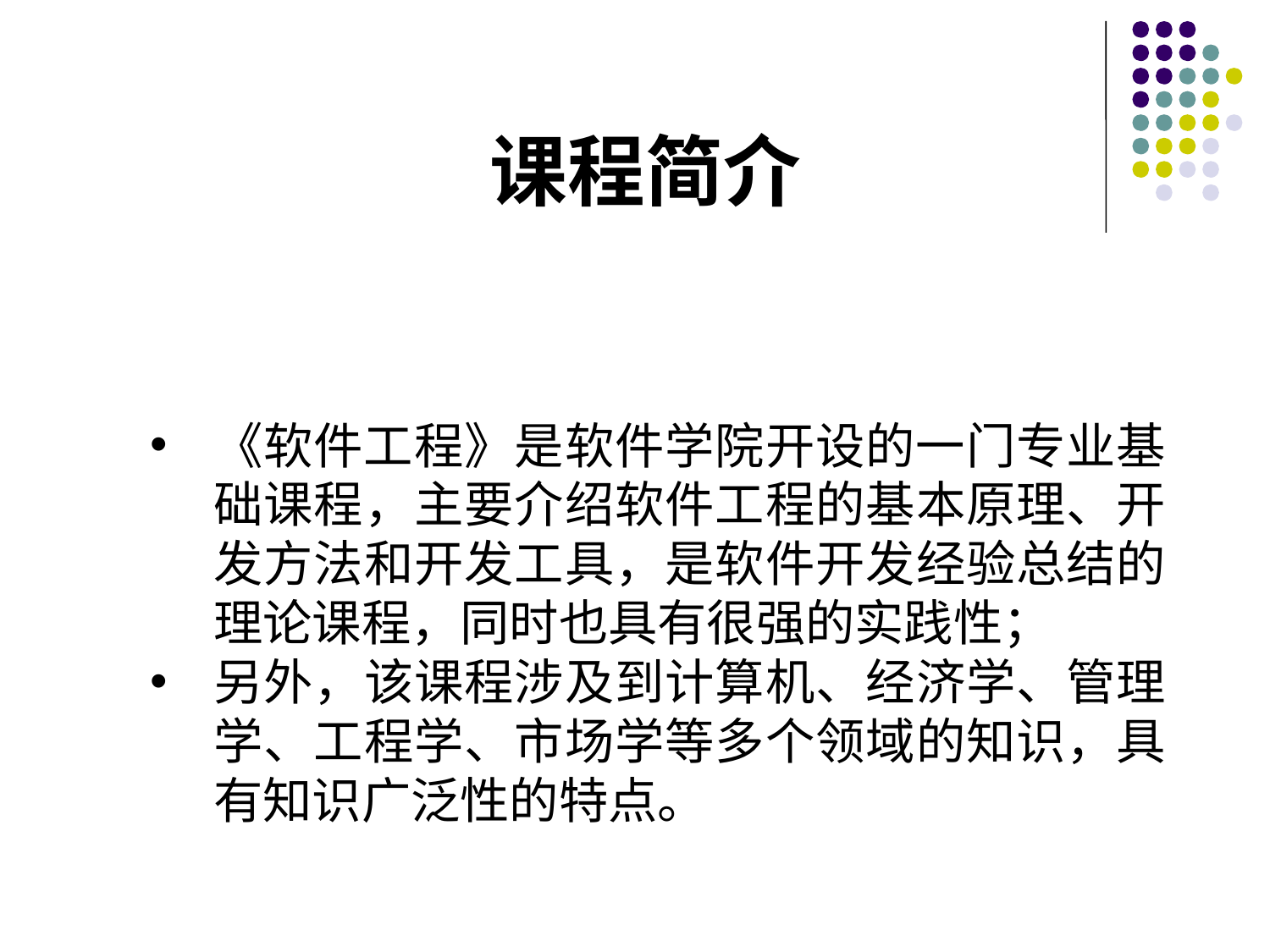

课程简介
《软件工程》是软件学院开设的一门专业基础课程，主要介绍软件工程的基本原理、开发方法和开发工具，是软件开发经验总结的理论课程，同时也具有很强的实践性；
另外，该课程涉及到计算机、经济学、管理学、工程学、市场学等多个领域的知识，具有知识广泛性的特点。